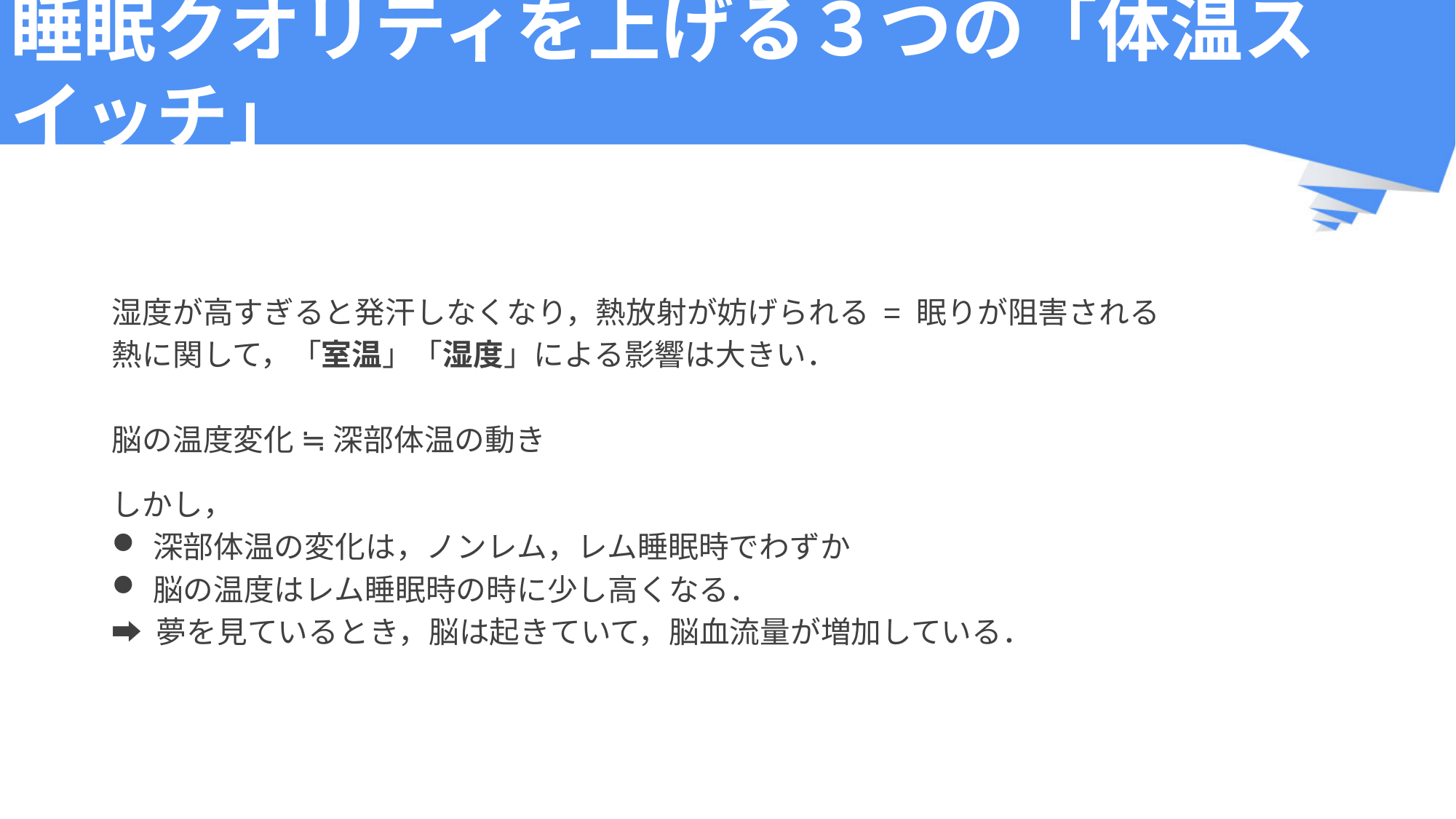

# 睡眠クオリティを上げる３つの「体温スイッチ」

湿度が高すぎると発汗しなくなり，熱放射が妨げられる = 眠りが阻害される
熱に関して，「室温」「湿度」による影響は大きい．

脳の温度変化 ≒ 深部体温の動き

しかし，
深部体温の変化は，ノンレム，レム睡眠時でわずか
脳の温度はレム睡眠時の時に少し高くなる．
➡ 夢を見ているとき，脳は起きていて，脳血流量が増加している．